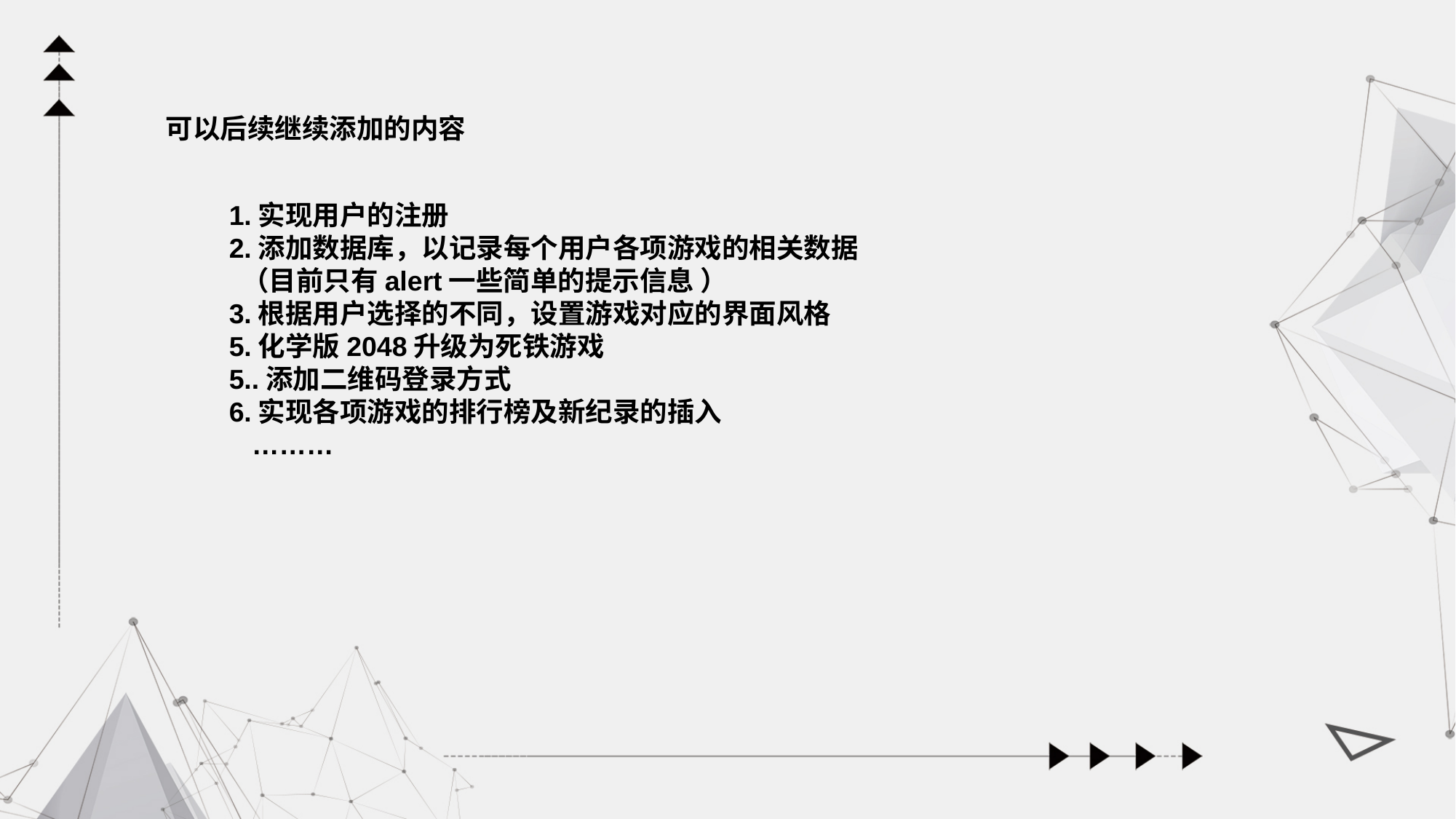

可以后续继续添加的内容
1.实现用户的注册
2.添加数据库，以记录每个用户各项游戏的相关数据
 （目前只有alert一些简单的提示信息 ）
3.根据用户选择的不同，设置游戏对应的界面风格
5.化学版2048升级为死铁游戏
5..添加二维码登录方式
6.实现各项游戏的排行榜及新纪录的插入
   ………